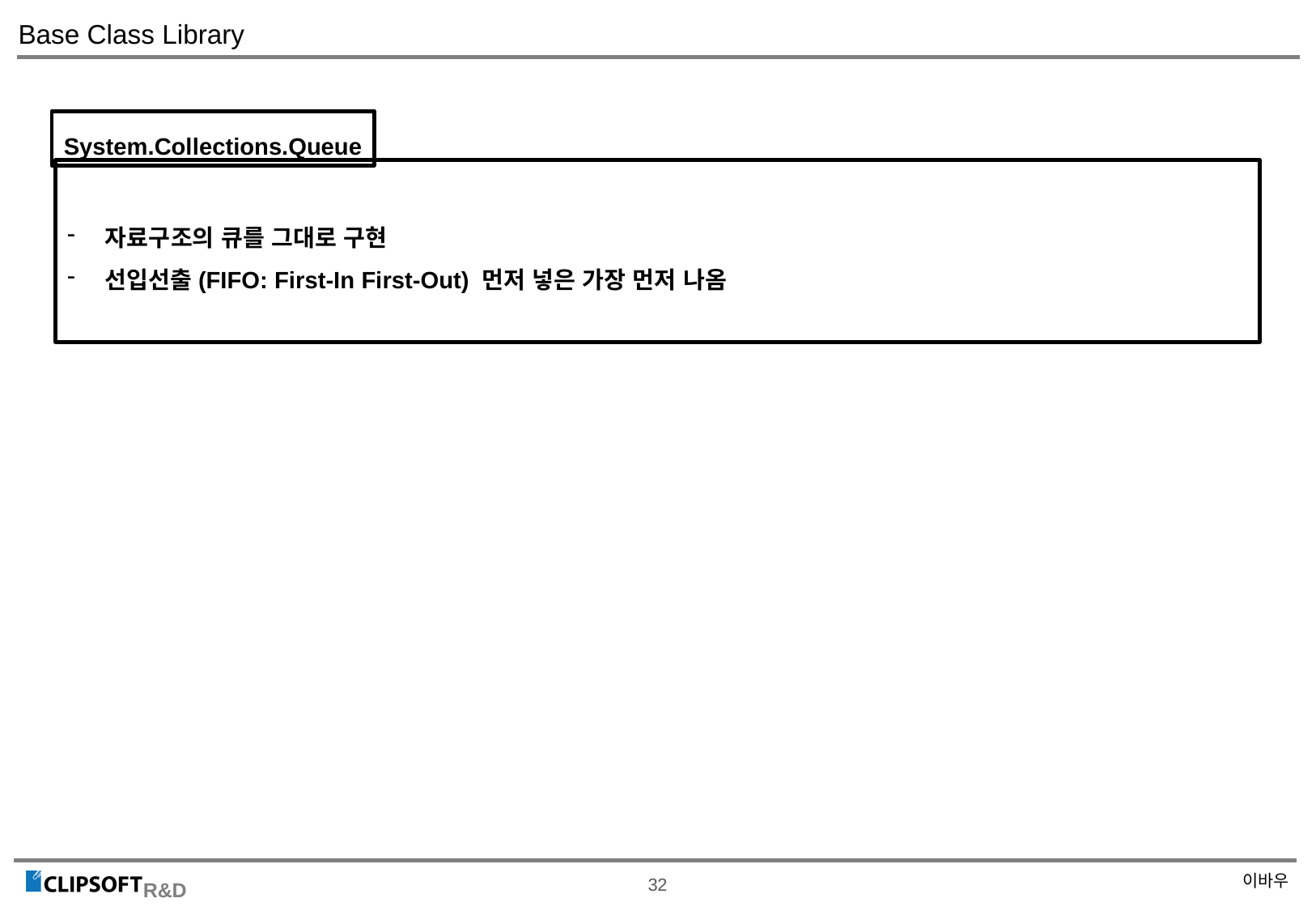

# Base Class Library
System.Collections.Queue

자료구조의 큐를 그대로 구현
선입선출(FIFO: First-In First-Out) 먼저 넣은 가장 먼저 나옴

이바우